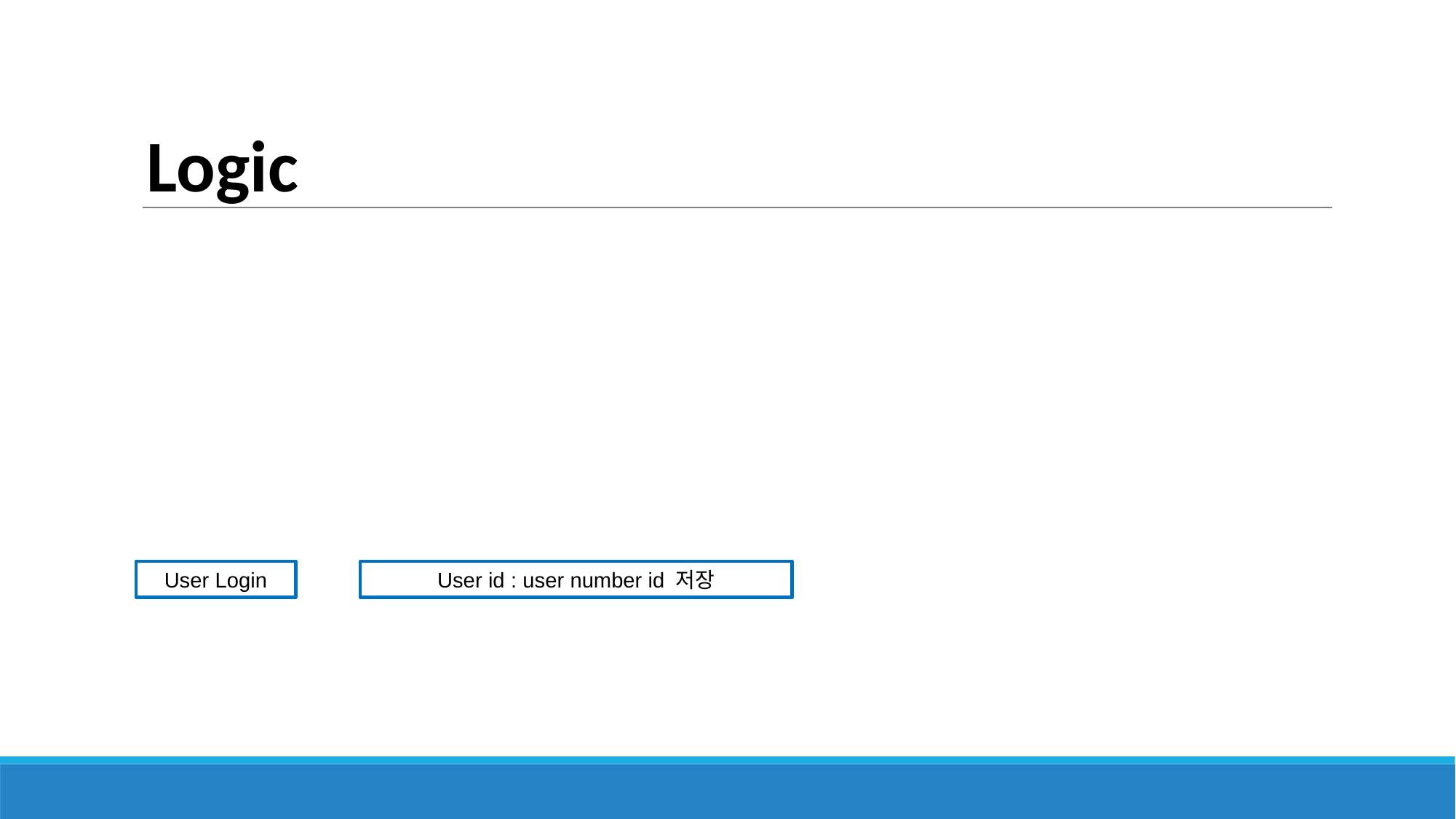

Logic
User Login
User id : user number id 저장